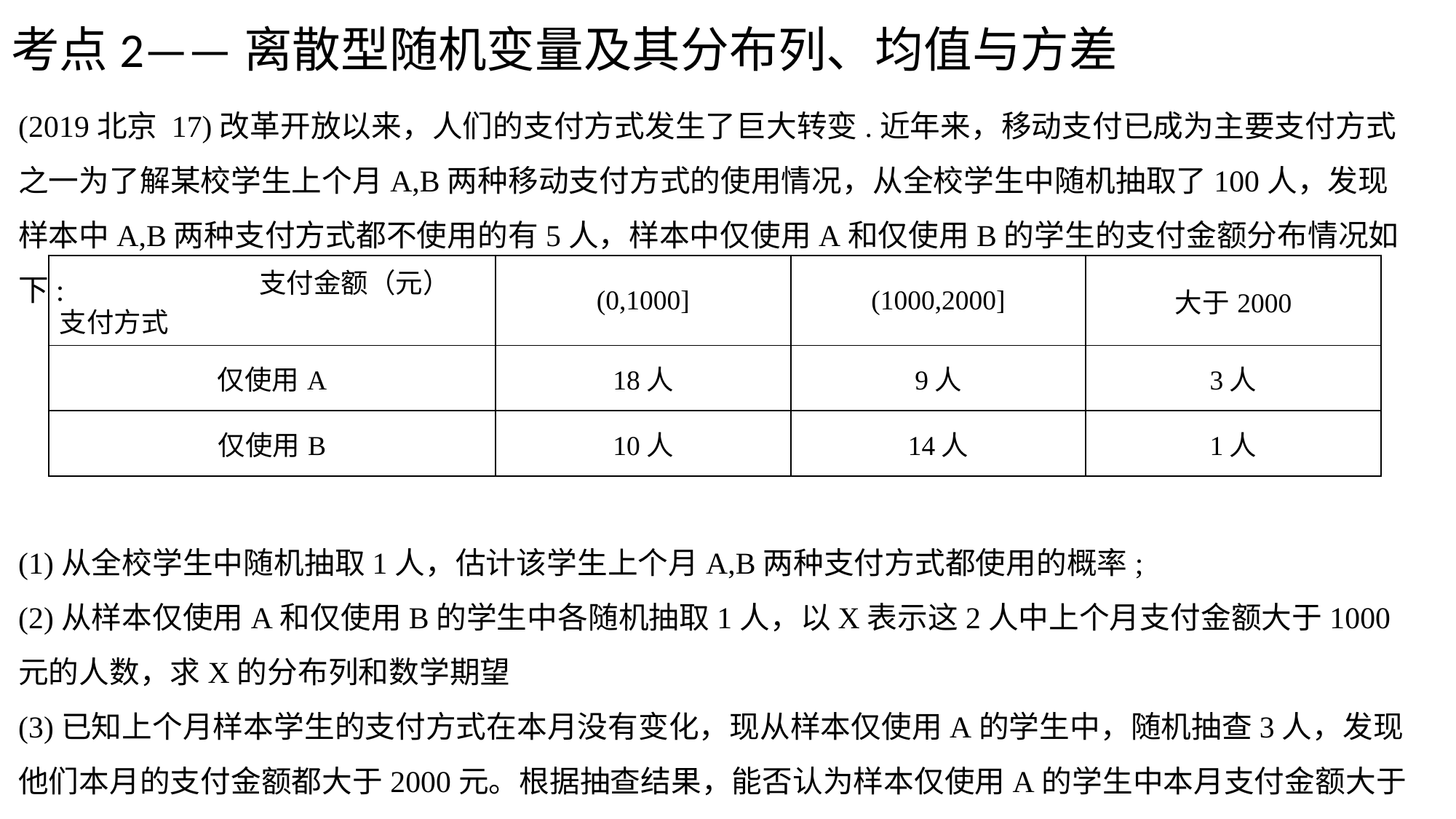

考点2——离散型随机变量及其分布列、均值与方差
(2019北京 17)改革开放以来，人们的支付方式发生了巨大转变.近年来，移动支付已成为主要支付方式之一为了解某校学生上个月A,B两种移动支付方式的使用情况，从全校学生中随机抽取了100人，发现样本中A,B两种支付方式都不使用的有5人，样本中仅使用A和仅使用B的学生的支付金额分布情况如下:

(1)从全校学生中随机抽取1人，估计该学生上个月A,B两种支付方式都使用的概率;
(2)从样本仅使用A和仅使用B的学生中各随机抽取1人，以X表示这2人中上个月支付金额大于1000元的人数，求X的分布列和数学期望
(3)已知上个月样本学生的支付方式在本月没有变化，现从样本仅使用A的学生中，随机抽查3人，发现他们本月的支付金额都大于2000元。根据抽查结果，能否认为样本仅使用A的学生中本月支付金额大于2000的人数有变化，说明理由。
| 支付金额（元） 支付方式 | (0,1000] | (1000,2000] | 大于2000 |
| --- | --- | --- | --- |
| 仅使用A | 18人 | 9人 | 3人 |
| 仅使用B | 10人 | 14人 | 1人 |